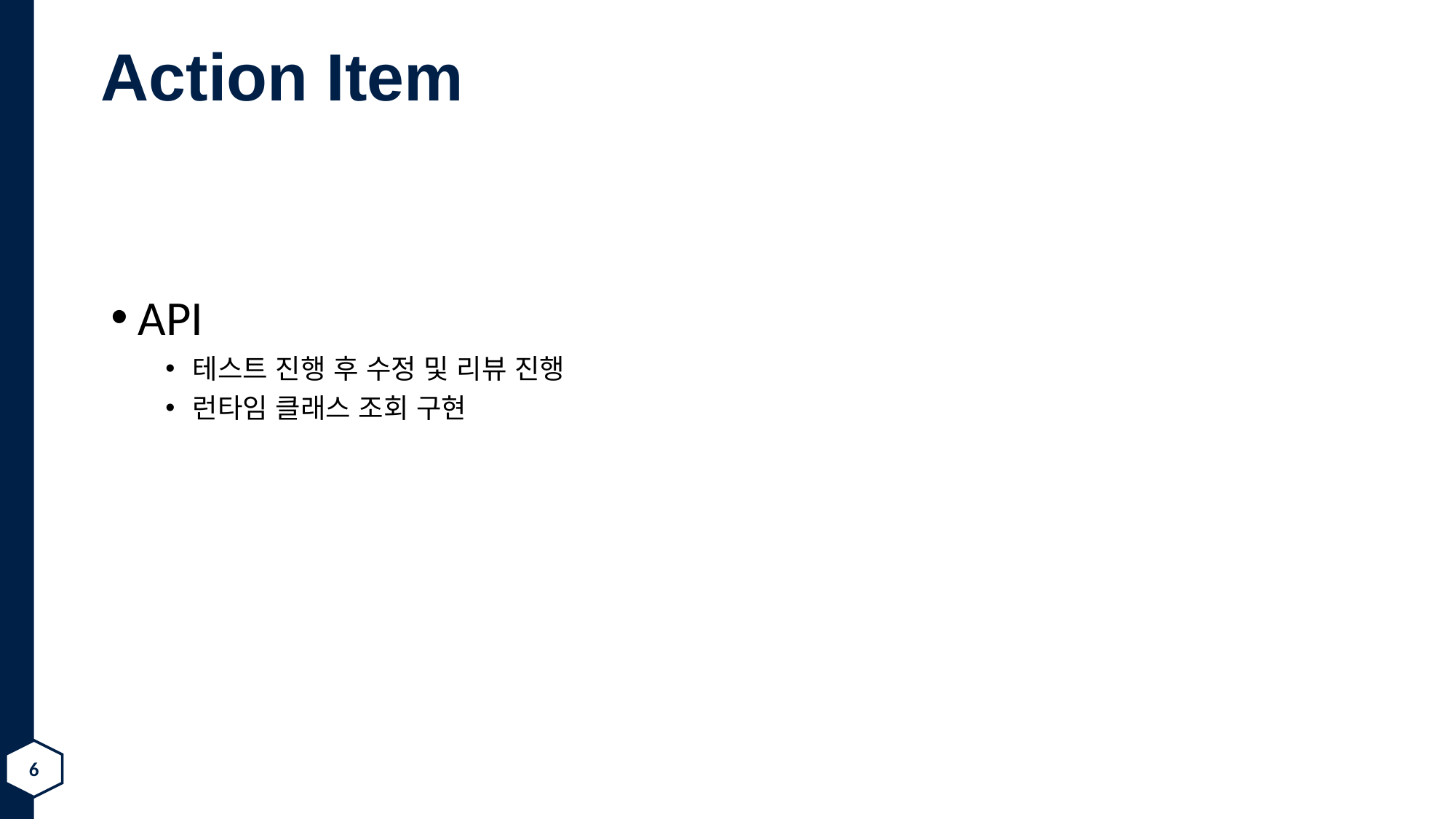

# Action Item

API
테스트 진행 후 수정 및 리뷰 진행
런타임 클래스 조회 구현